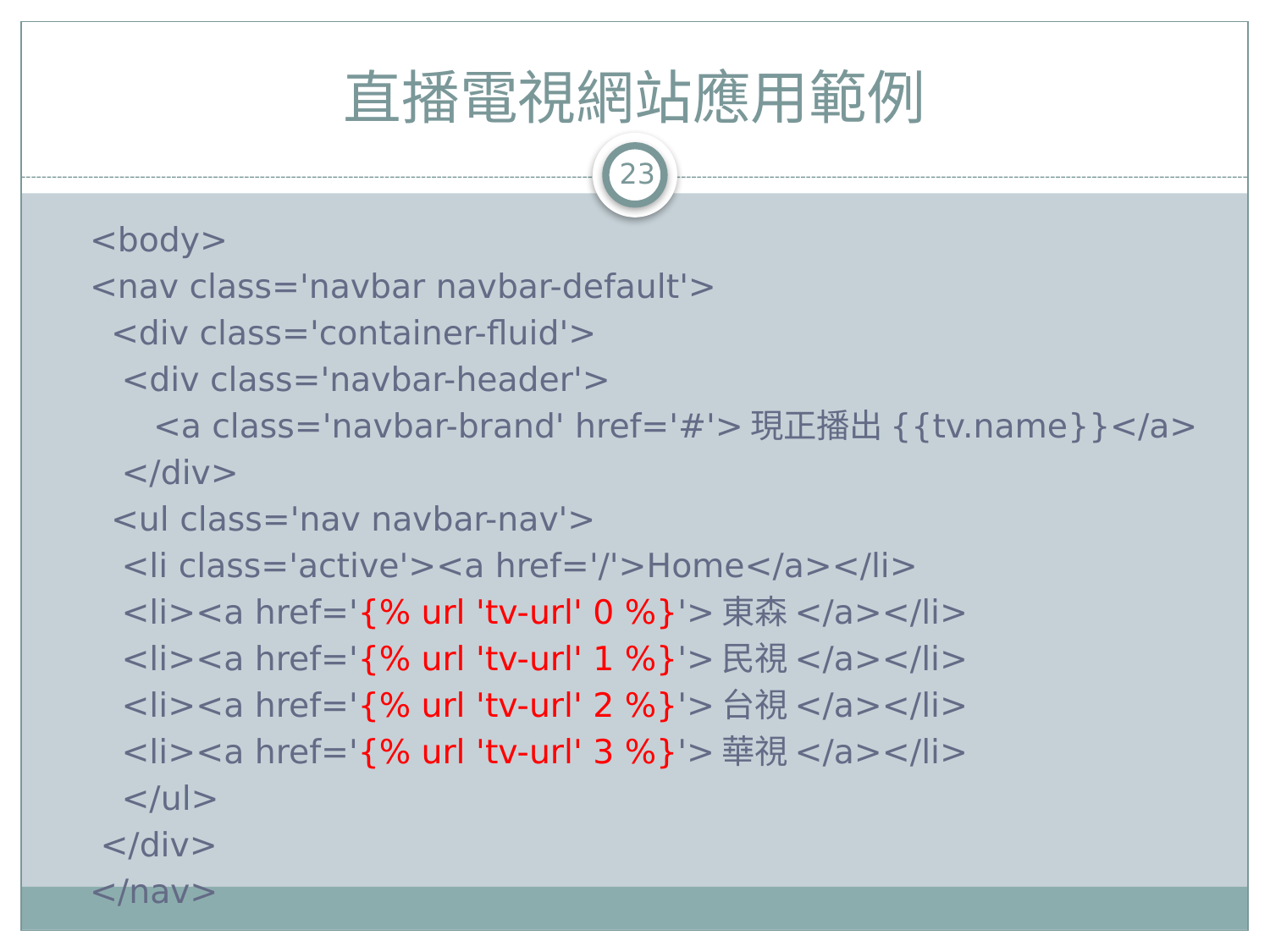

# 直播電視網站應用範例
23
<body>
	<nav class='navbar navbar-default'>
	  <div class='container-fluid'>
	   <div class='navbar-header'>
	      <a class='navbar-brand' href='#'>現正播出{{tv.name}}</a>
	   </div>
	  <ul class='nav navbar-nav'>
	   <li class='active'><a href='/'>Home</a></li>
	   <li><a href='{% url 'tv-url' 0 %}'>東森</a></li>
	   <li><a href='{% url 'tv-url' 1 %}'>民視</a></li>
	   <li><a href='{% url 'tv-url' 2 %}'>台視</a></li>
	   <li><a href='{% url 'tv-url' 3 %}'>華視</a></li>
	   </ul>
	 </div>
	</nav>